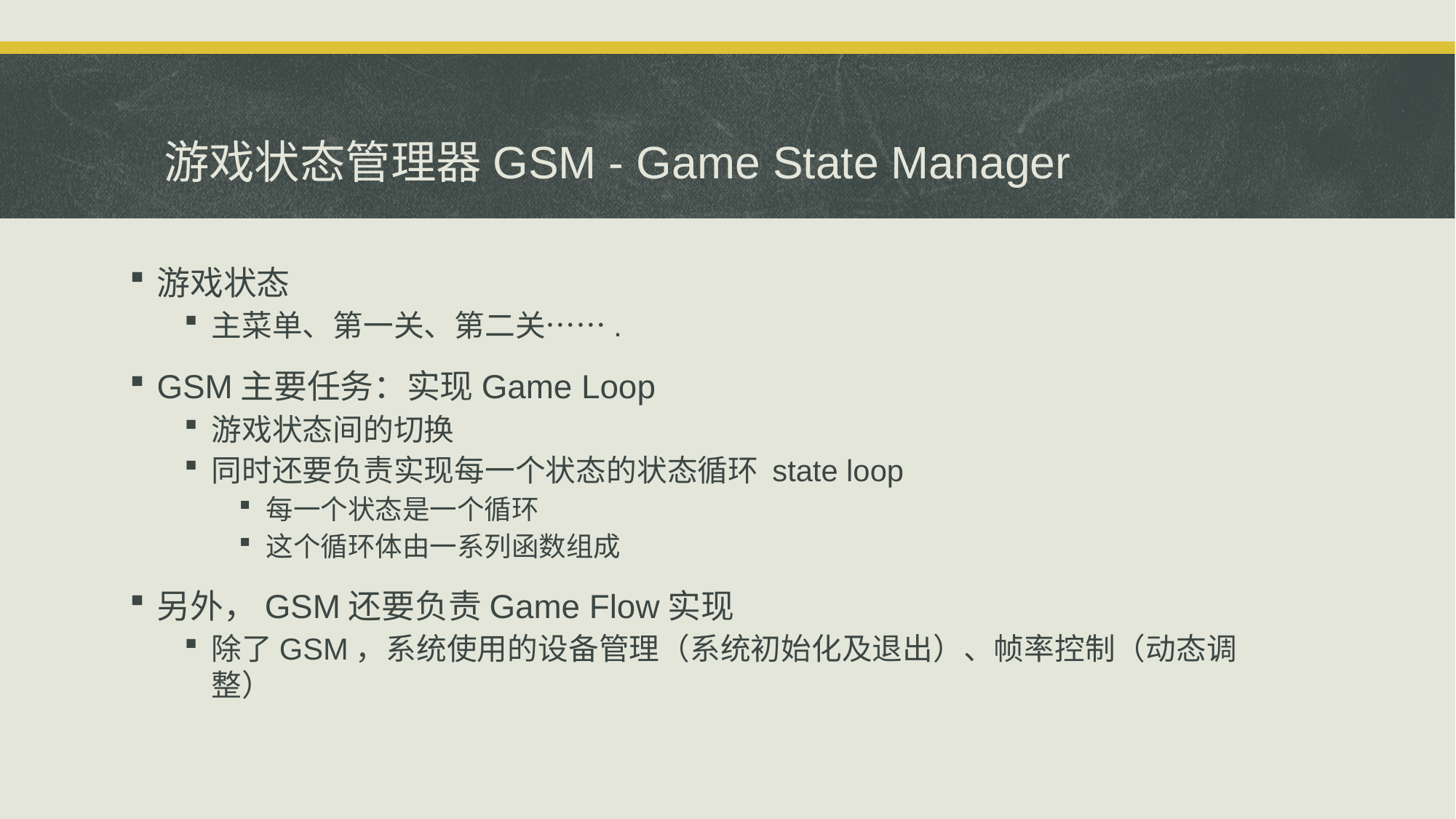

# 游戏状态管理器GSM - Game State Manager
游戏状态
主菜单、第一关、第二关…….
GSM主要任务：实现Game Loop
游戏状态间的切换
同时还要负责实现每一个状态的状态循环 state loop
每一个状态是一个循环
这个循环体由一系列函数组成
另外，GSM还要负责Game Flow实现
除了GSM，系统使用的设备管理（系统初始化及退出）、帧率控制（动态调整）